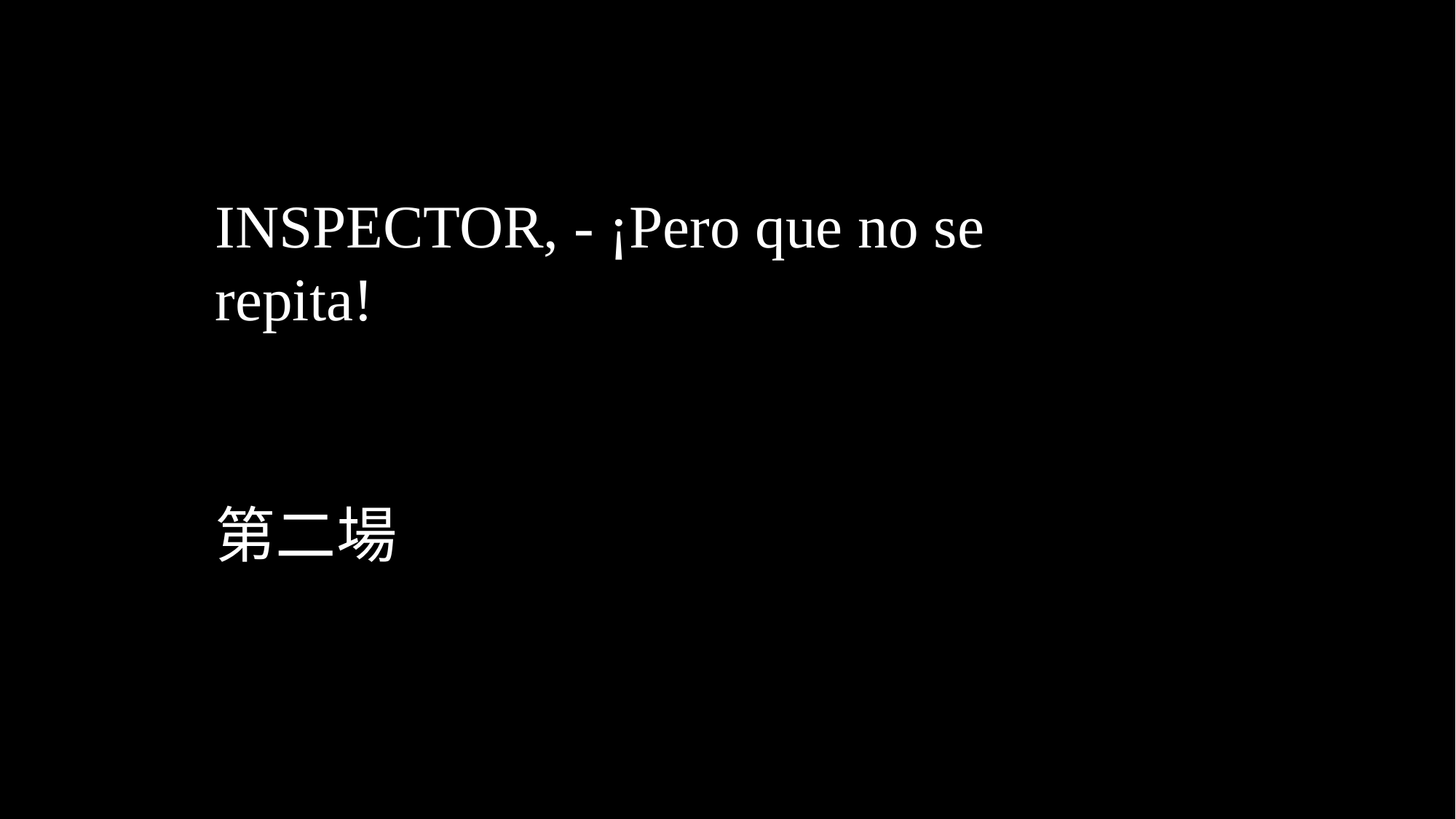

INSPECTOR, - ¡Pero que no se repita!

第二場